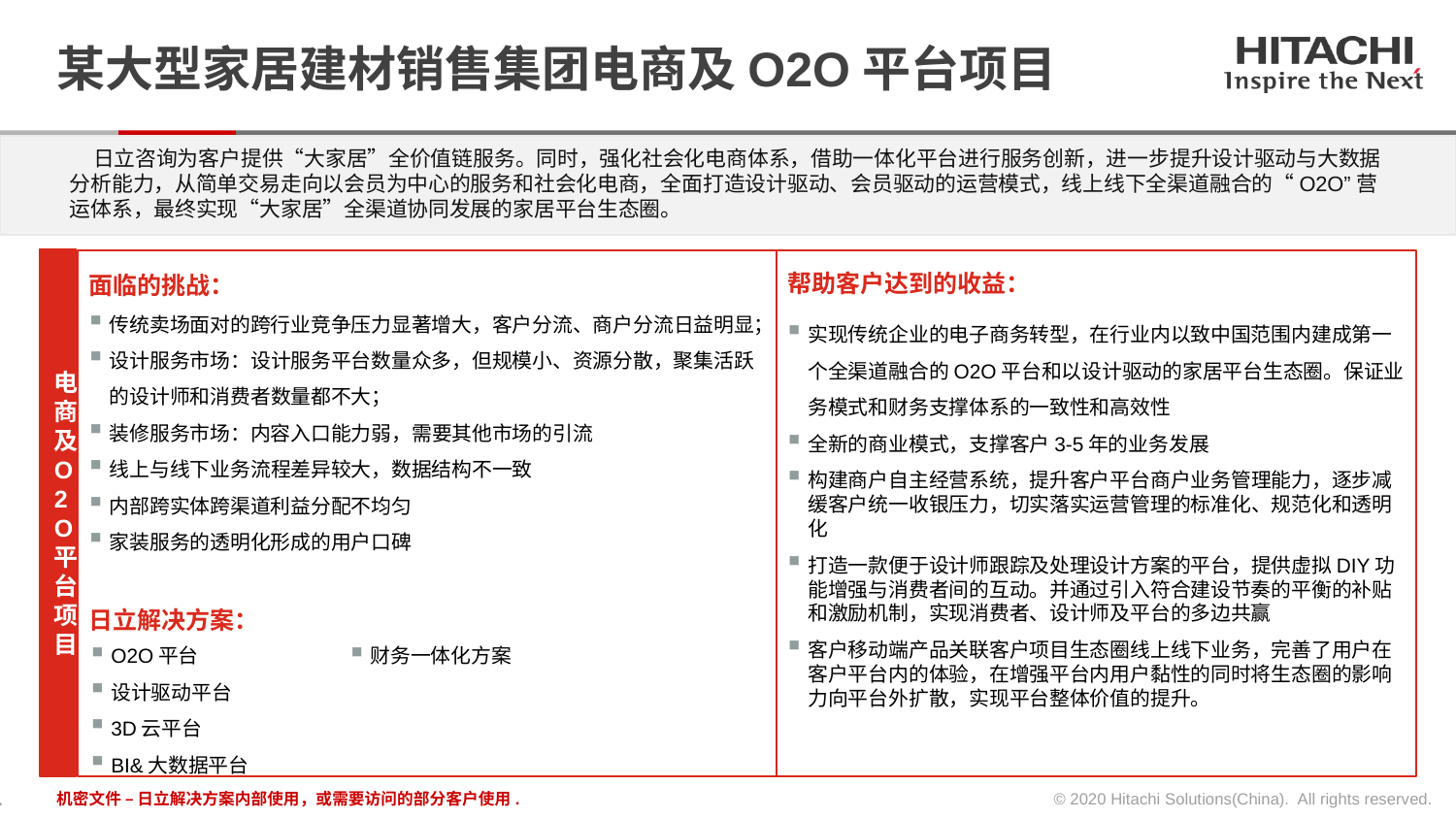

# 某大型家居建材销售集团电商及O2O平台项目

    日立咨询为客户提供“大家居”全价值链服务。同时，强化社会化电商体系，借助一体化平台进行服务创新，进一步提升设计驱动与大数据分析能力，从简单交易走向以会员为中心的服务和社会化电商，全面打造设计驱动、会员驱动的运营模式，线上线下全渠道融合的“O2O”营运体系，最终实现“大家居”全渠道协同发展的家居平台生态圈。
电商
及O2O平台项目
面临的挑战：
传统卖场面对的跨行业竞争压力显著增大，客户分流、商户分流日益明显；
设计服务市场：设计服务平台数量众多，但规模小、资源分散，聚集活跃的设计师和消费者数量都不大；
装修服务市场：内容入口能力弱，需要其他市场的引流
线上与线下业务流程差异较大，数据结构不一致
内部跨实体跨渠道利益分配不均匀
家装服务的透明化形成的用户口碑

日立解决方案：

帮助客户达到的收益：
实现传统企业的电子商务转型，在行业内以致中国范围内建成第一个全渠道融合的O2O平台和以设计驱动的家居平台生态圈。保证业务模式和财务支撑体系的一致性和高效性
全新的商业模式，支撑客户3-5年的业务发展
构建商户自主经营系统，提升客户平台商户业务管理能力，逐步减缓客户统一收银压力，切实落实运营管理的标准化、规范化和透明化
打造一款便于设计师跟踪及处理设计方案的平台，提供虚拟DIY功能增强与消费者间的互动。并通过引入符合建设节奏的平衡的补贴和激励机制，实现消费者、设计师及平台的多边共赢
客户移动端产品关联客户项目生态圈线上线下业务，完善了用户在客户平台内的体验，在增强平台内用户黏性的同时将生态圈的影响力向平台外扩散，实现平台整体价值的提升。
O2O平台
设计驱动平台
3D云平台
BI&大数据平台

移动端各产品线
财务一体化方案